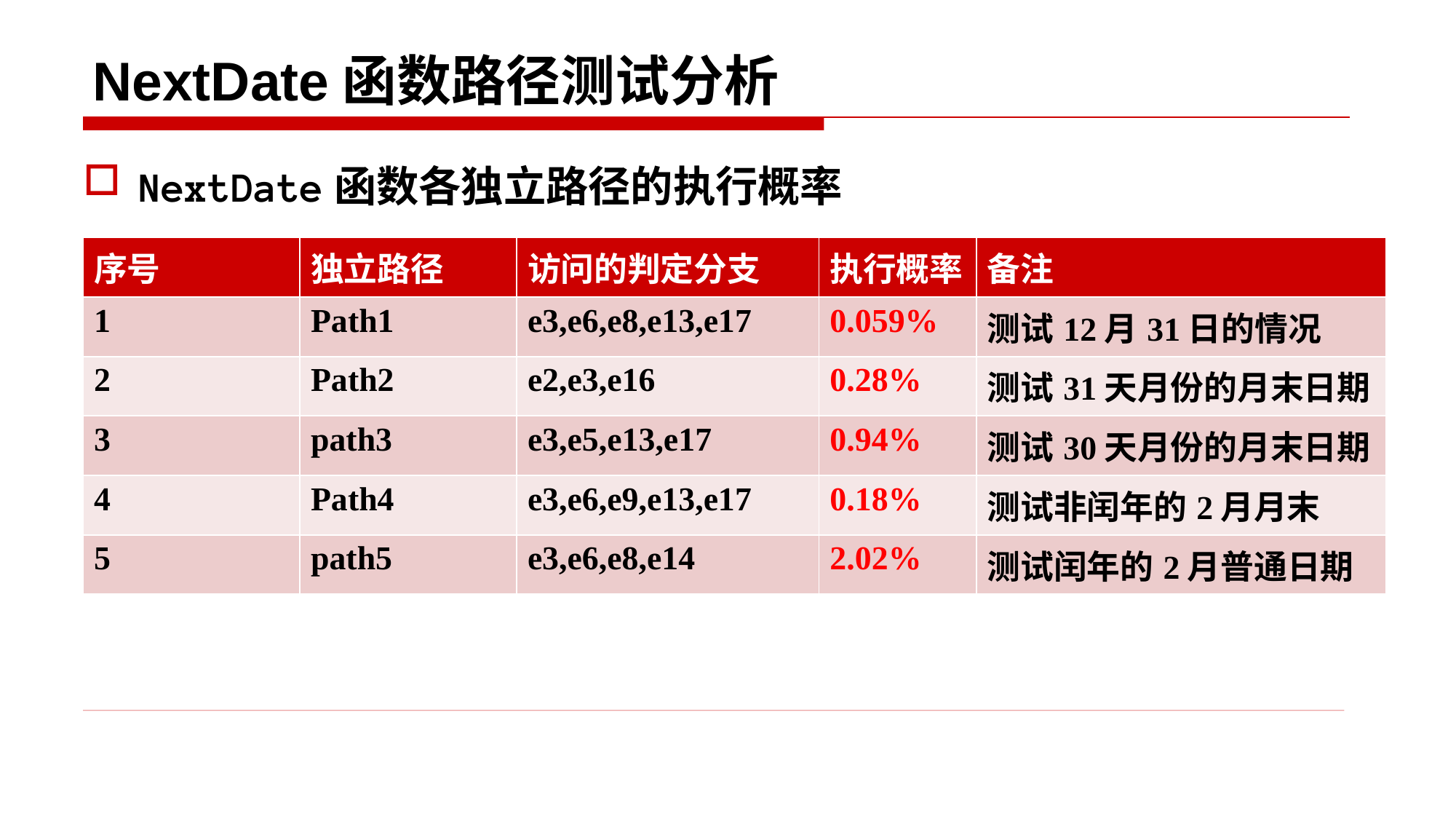

# NextDate函数路径测试分析

NextDate函数各独立路径的执行概率
| 序号 | 独立路径 | 访问的判定分支 | 执行概率 | 备注 |
| --- | --- | --- | --- | --- |
| 1 | Path1 | e3,e6,e8,e13,e17 | 0.059% | 测试12月31日的情况 |
| 2 | Path2 | e2,e3,e16 | 0.28% | 测试31天月份的月末日期 |
| 3 | path3 | e3,e5,e13,e17 | 0.94% | 测试30天月份的月末日期 |
| 4 | Path4 | e3,e6,e9,e13,e17 | 0.18% | 测试非闰年的2月月末 |
| 5 | path5 | e3,e6,e8,e14 | 2.02% | 测试闰年的2月普通日期 |